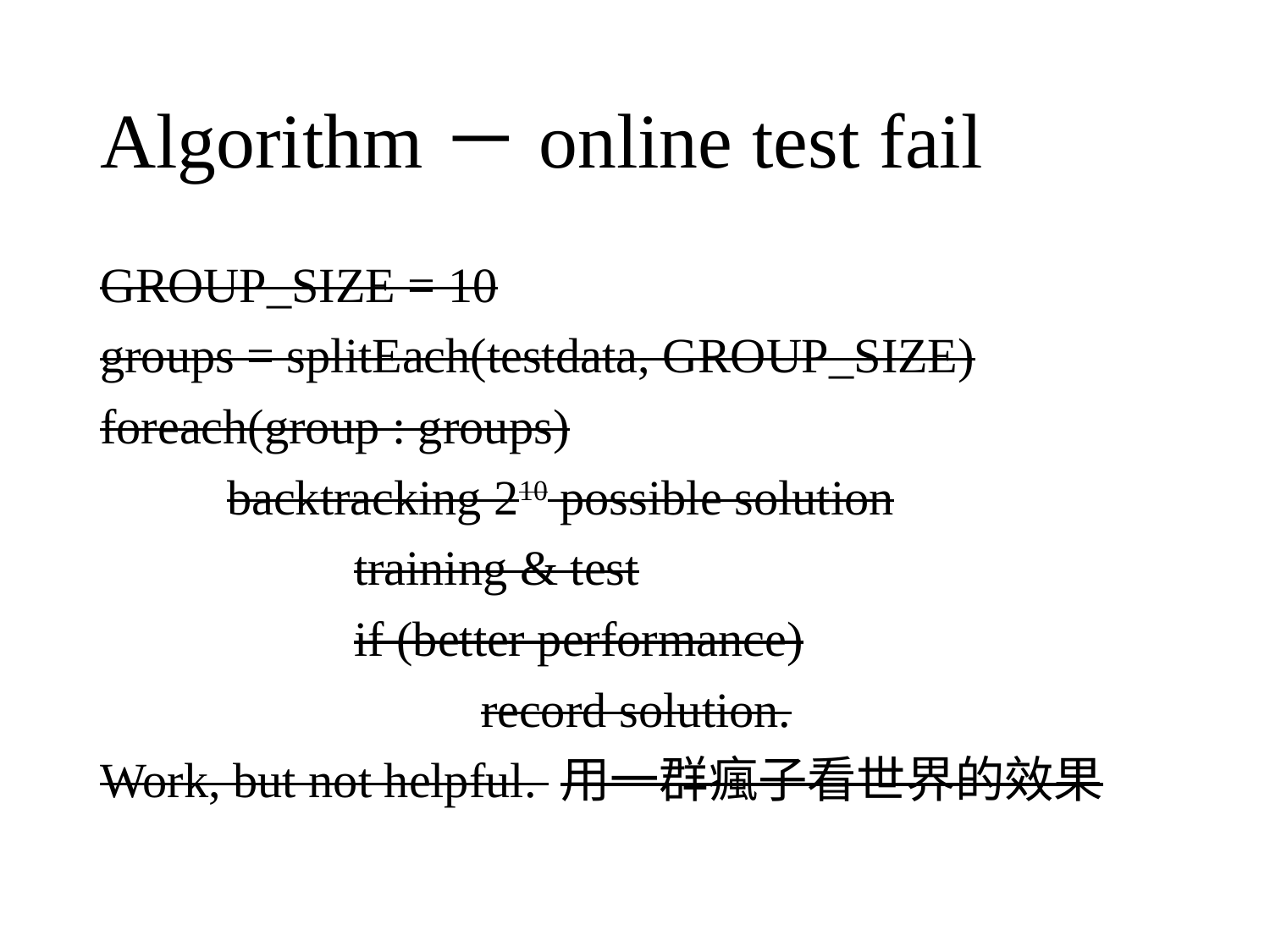

# Algorithm－online test fail
GROUP_SIZE = 10
groups = splitEach(testdata, GROUP_SIZE)
foreach(group : groups)
	backtracking 210 possible solution
		training & test
		if (better performance)
			record solution.
Work, but not helpful. 用一群瘋子看世界的效果